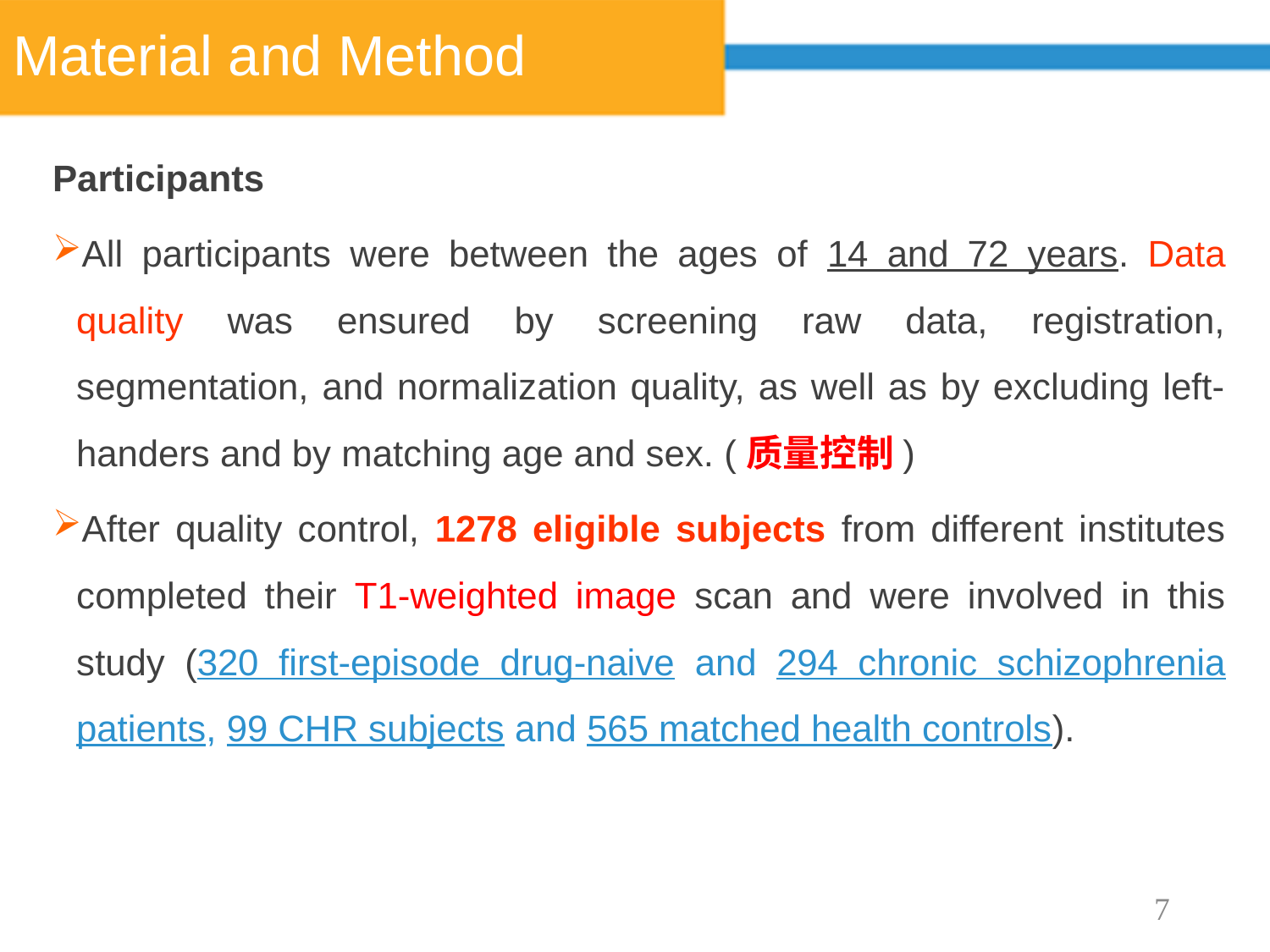

# Material and Method
Participants
All participants were between the ages of 14 and 72 years. Data quality was ensured by screening raw data, registration, segmentation, and normalization quality, as well as by excluding left-handers and by matching age and sex. (质量控制)
After quality control, 1278 eligible subjects from different institutes completed their T1-weighted image scan and were involved in this study (320 first-episode drug-naive and 294 chronic schizophrenia patients, 99 CHR subjects and 565 matched health controls).
7